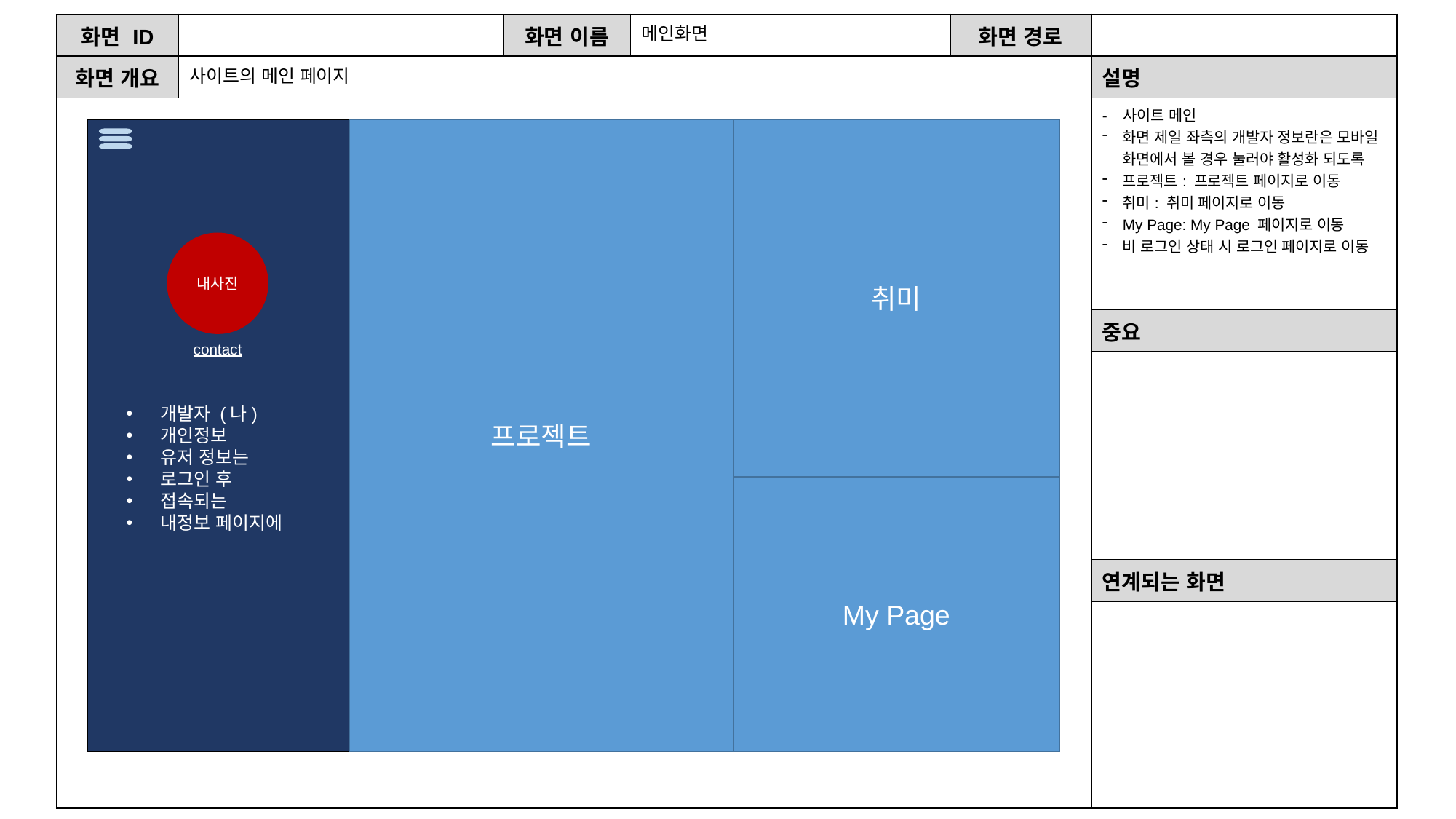

| 화면 ID |  | 화면 이름 | 메인화면 | 화면 경로 |  |
| --- | --- | --- | --- | --- | --- |
| 화면 개요 | 사이트의 메인 페이지 |  |  |  | 설명 |
|  |  |  |  |  | - 사이트 메인 화면 제일 좌측의 개발자 정보란은 모바일 화면에서 볼 경우 눌러야 활성화 되도록 프로젝트: 프로젝트 페이지로 이동 취미: 취미 페이지로 이동 My Page: My Page 페이지로 이동 비 로그인 상태 시 로그인 페이지로 이동 |
|  |  |  |  |  | 중요 |
|  |  |  |  |  |  |
|  |  |  |  |  | 연계되는 화면 |
|  |  |  |  |  |  |

프로젝트
취미

내사진
contact
개발자 (나)
개인정보
유저 정보는
로그인 후
접속되는
내정보 페이지에
My Page